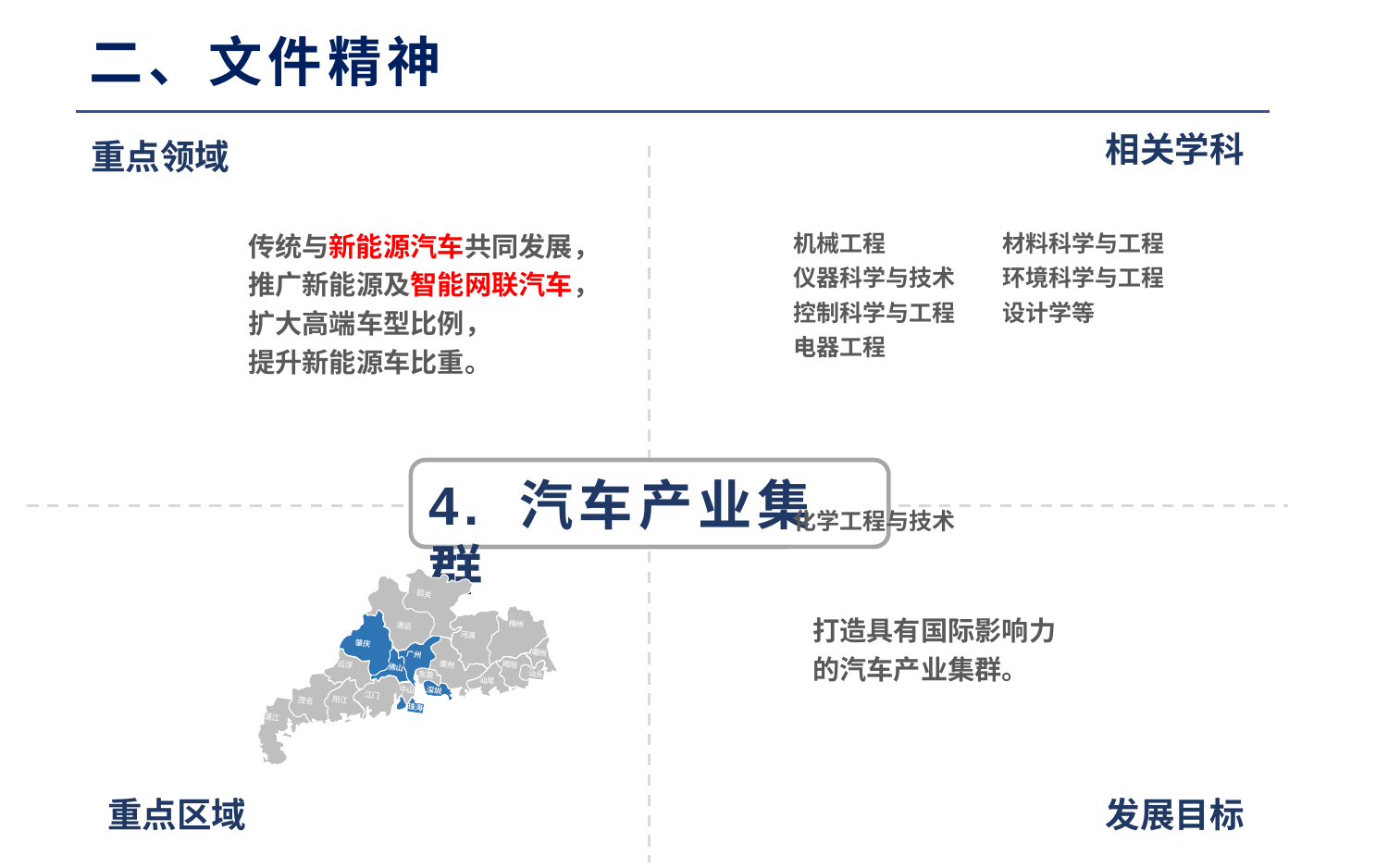

二、文件精神
相关学科
重点领域
机械工程
仪器科学与技术
控制科学与工程
电器工程

化学工程与技术
材料科学与工程
环境科学与工程
设计学等
传统与新能源汽车共同发展，
推广新能源及智能网联汽车，
扩大高端车型比例，
提升新能源车比重。
4. 汽车产业集群

韶关

梅州

清远
河源
潮州

肇庆
揭阳
广州

汕头
惠州

汕尾
佛山
东莞
云浮

深圳

中山

江门
珠海
阳江
茂名

湛江
打造具有国际影响力的汽车产业集群。
重点区域
发展目标